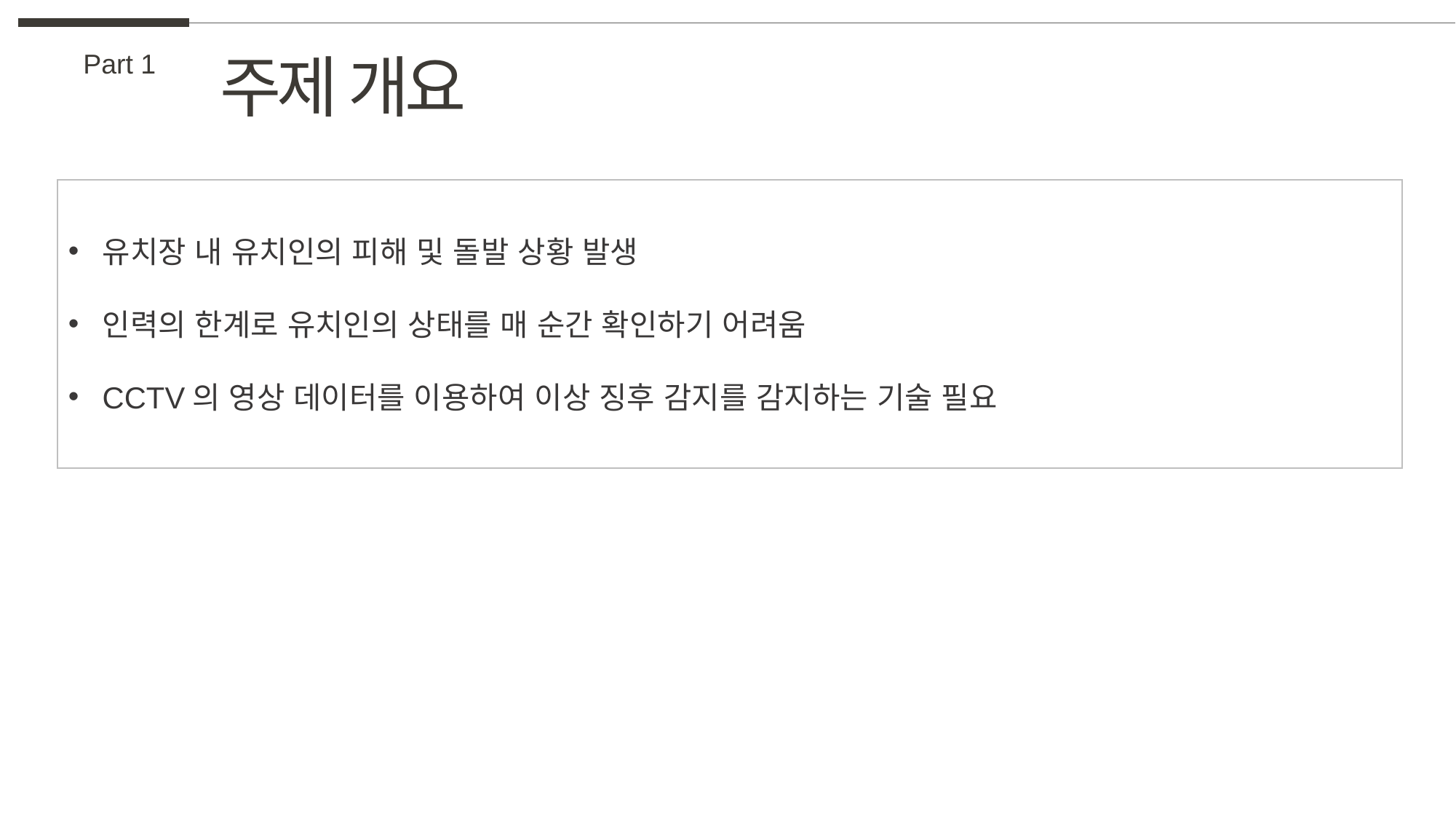

주제 개요
Part 1
유치장 내 유치인의 피해 및 돌발 상황 발생

인력의 한계로 유치인의 상태를 매 순간 확인하기 어려움

CCTV의 영상 데이터를 이용하여 이상 징후 감지를 감지하는 기술 필요